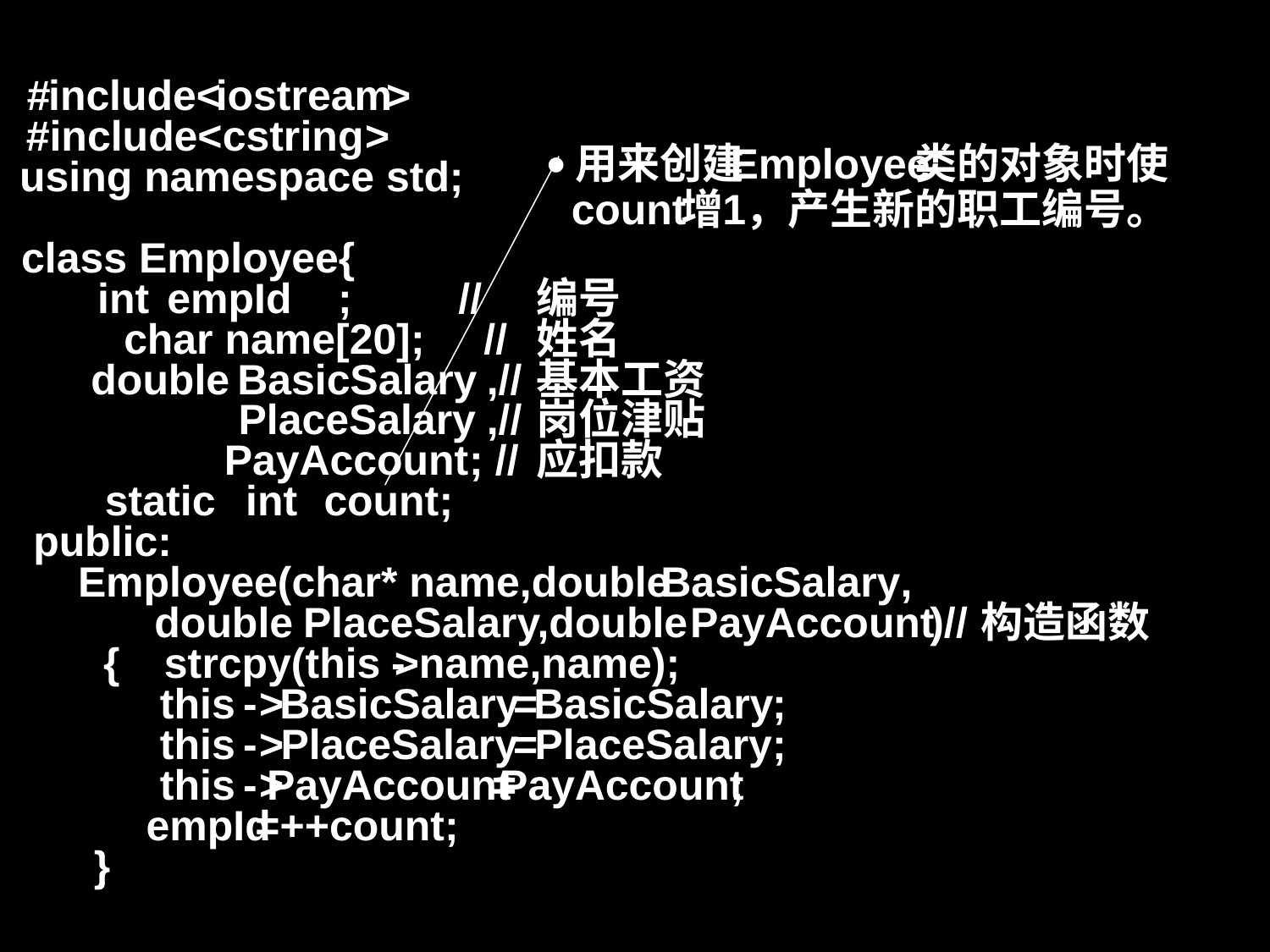

#
include<
iostream
>

#include<
cstring
>
•
用来
创建
Employee
类的对象时使
using namespace std;

count
增
1
，产生新的职工编号。
class Employee{
int
empId
;         //
编号
char name[20];     //
姓名

double
BasicSalary
,//
基本工资
PlaceSalary
,//
岗位津贴
PayAccount
; //
应扣款
static
int
count;
public:
Employee(char* name,double
BasicSalary
,
double
PlaceSalary,double
PayAccount
)//
构造函数
{
strcpy(this
-
>name,name);
this
-
>
BasicSalary
=
BasicSalary
;
this
-
>
PlaceSalary
=
PlaceSalary
;
this
-
>
PayAccount
=
PayAccount
;
empId
=++count;
}